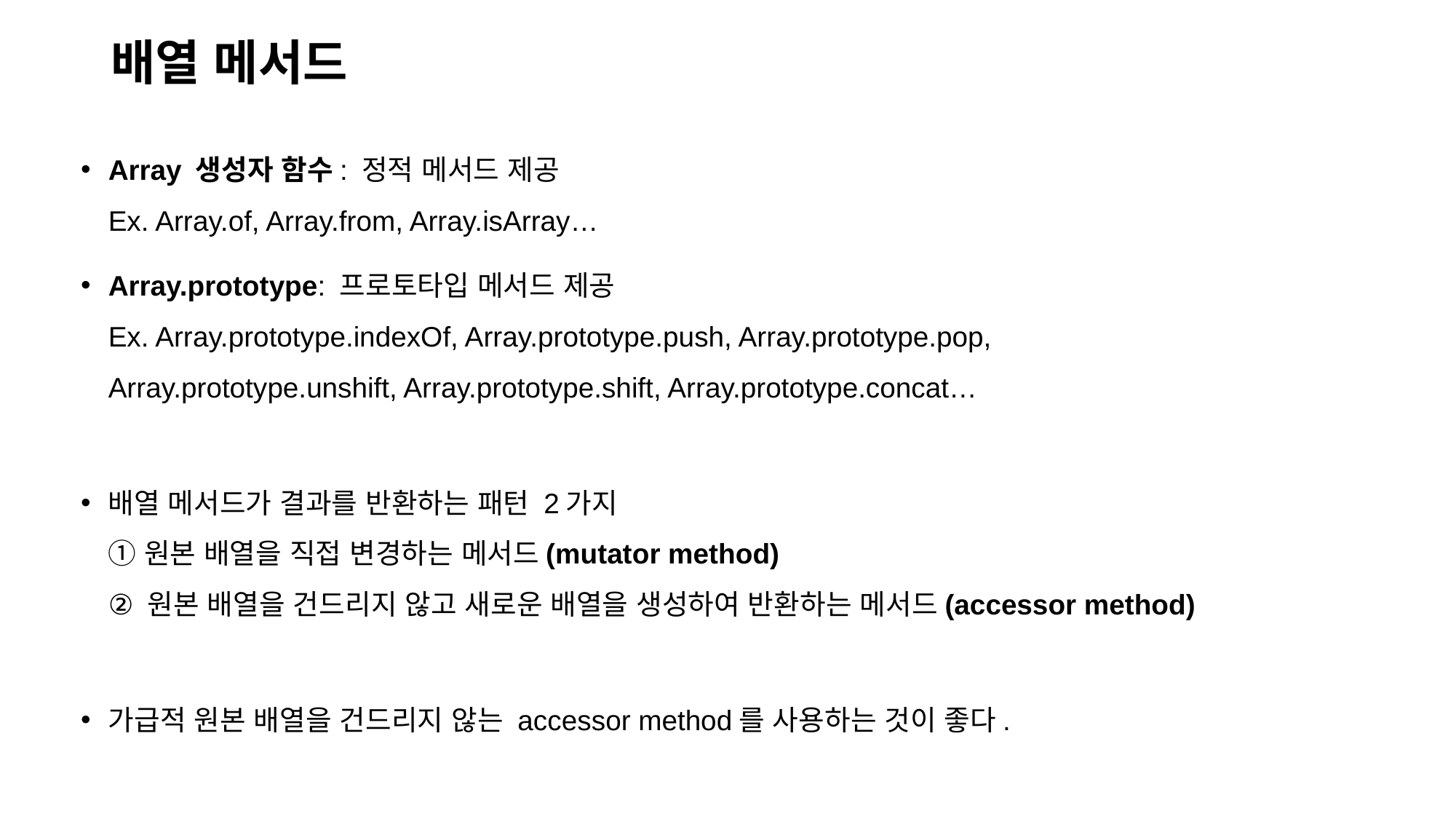

# 배열 메서드
Array 생성자 함수: 정적 메서드 제공
Ex. Array.of, Array.from, Array.isArray…
Array.prototype: 프로토타입 메서드 제공
Ex. Array.prototype.indexOf, Array.prototype.push, Array.prototype.pop,
Array.prototype.unshift, Array.prototype.shift, Array.prototype.concat…
배열 메서드가 결과를 반환하는 패턴 2가지
① 원본 배열을 직접 변경하는 메서드(mutator method)
② 원본 배열을 건드리지 않고 새로운 배열을 생성하여 반환하는 메서드(accessor method)
가급적 원본 배열을 건드리지 않는 accessor method를 사용하는 것이 좋다.